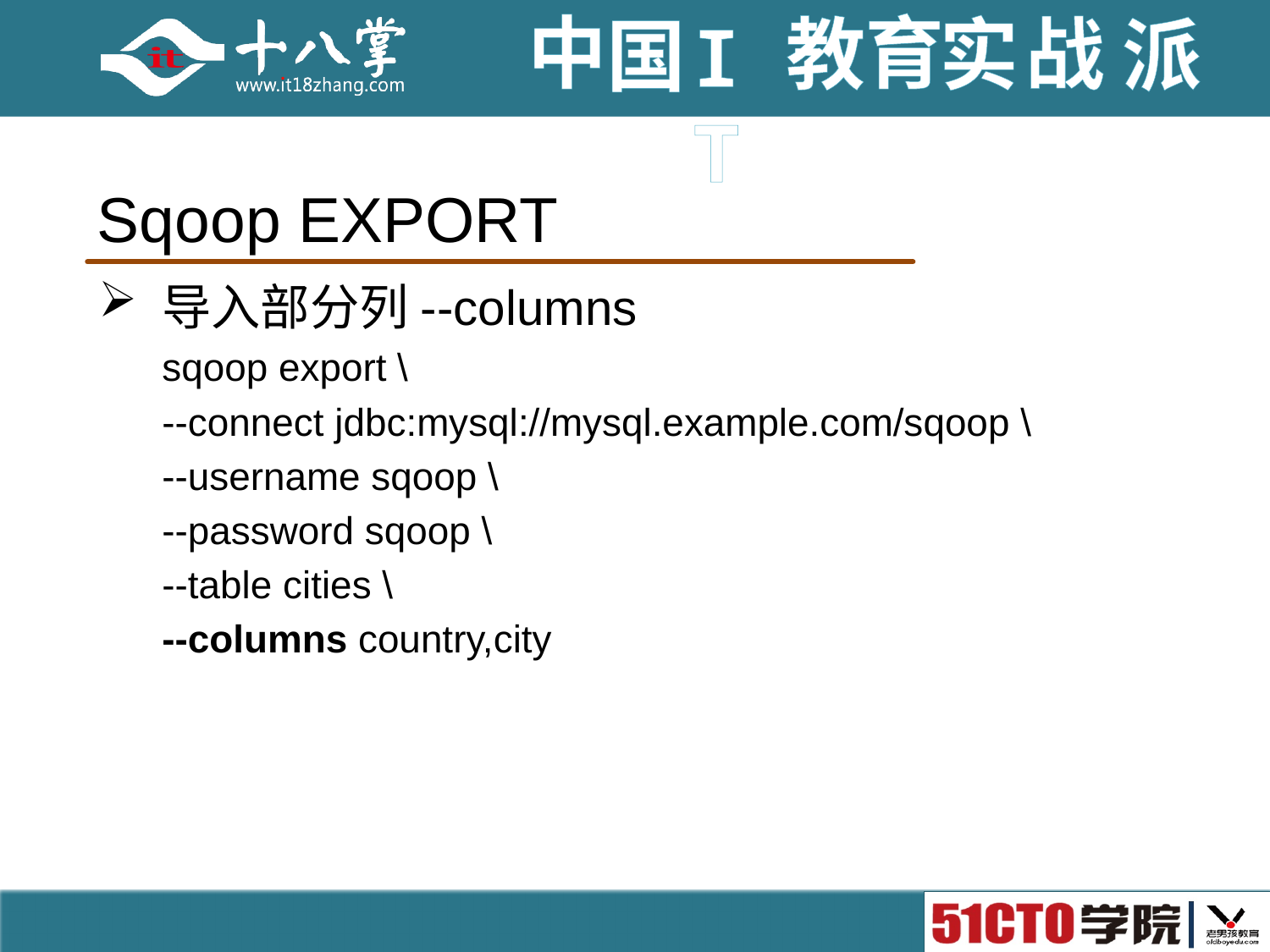

# Sqoop EXPORT
导入部分列--columns
sqoop export \
--connect jdbc:mysql://mysql.example.com/sqoop \
--username sqoop \
--password sqoop \
--table cities \
--columns country,city